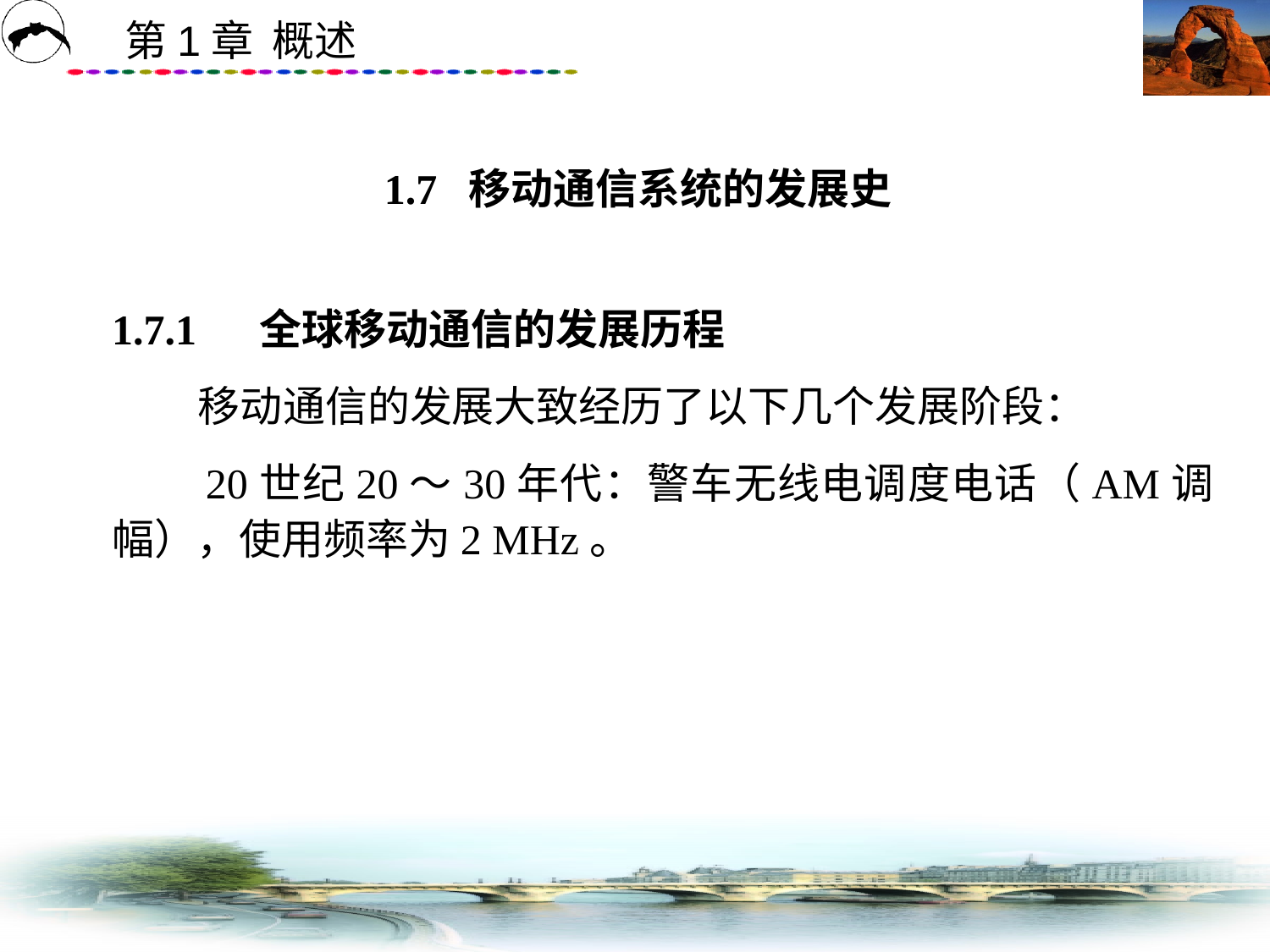

# 1.7  移动通信系统的发展史
1.7.1 　全球移动通信的发展历程
        移动通信的发展大致经历了以下几个发展阶段：
        20世纪20～30年代：警车无线电调度电话（AM调幅），使用频率为2 MHz。